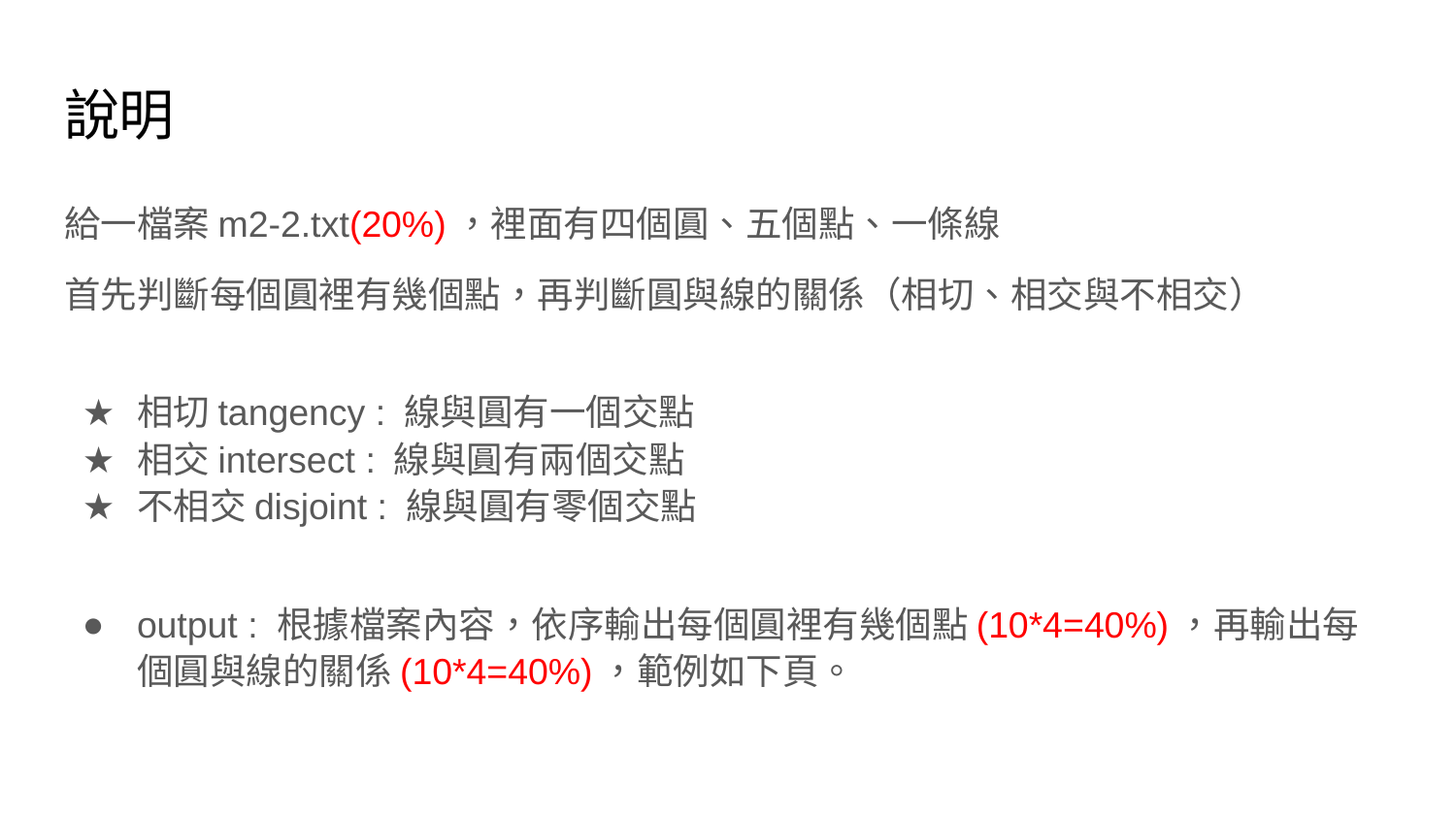

# 說明
給一檔案m2-2.txt(20%)，裡面有四個圓、五個點、一條線
首先判斷每個圓裡有幾個點，再判斷圓與線的關係（相切、相交與不相交）

相切tangency : 線與圓有一個交點
相交intersect : 線與圓有兩個交點
不相交disjoint : 線與圓有零個交點

output : 根據檔案內容，依序輸出每個圓裡有幾個點(10*4=40%)，再輸出每個圓與線的關係(10*4=40%)，範例如下頁。